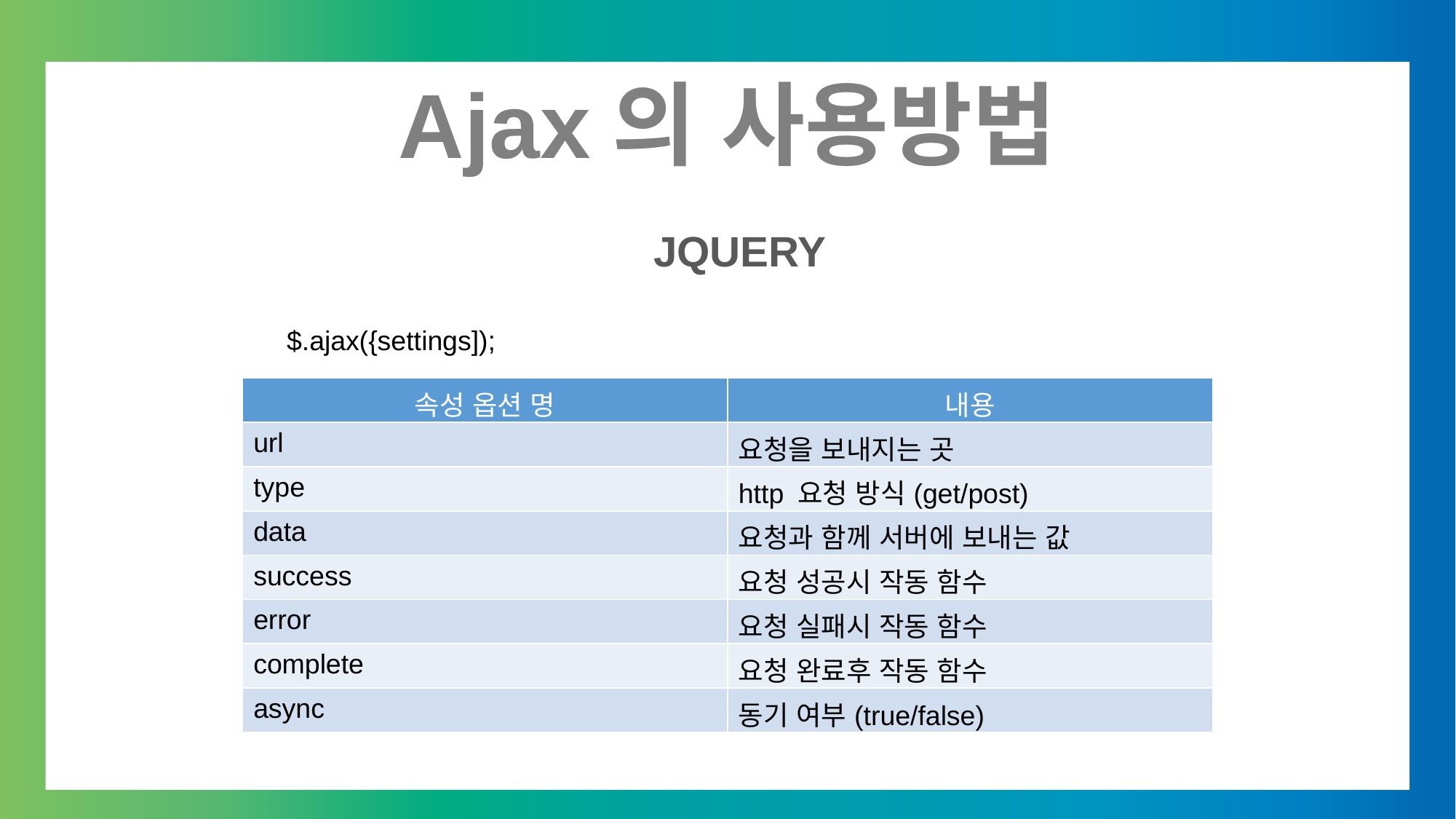

$.ajax(url [,settings]);
Ajax의 사용방법
JQUERY
$.ajax({settings]);
| 속성 옵션 명 | 내용 |
| --- | --- |
| url | 요청을 보내지는 곳 |
| type | http 요청 방식(get/post) |
| data | 요청과 함께 서버에 보내는 값 |
| success | 요청 성공시 작동 함수 |
| error | 요청 실패시 작동 함수 |
| complete | 요청 완료후 작동 함수 |
| async | 동기 여부(true/false) |